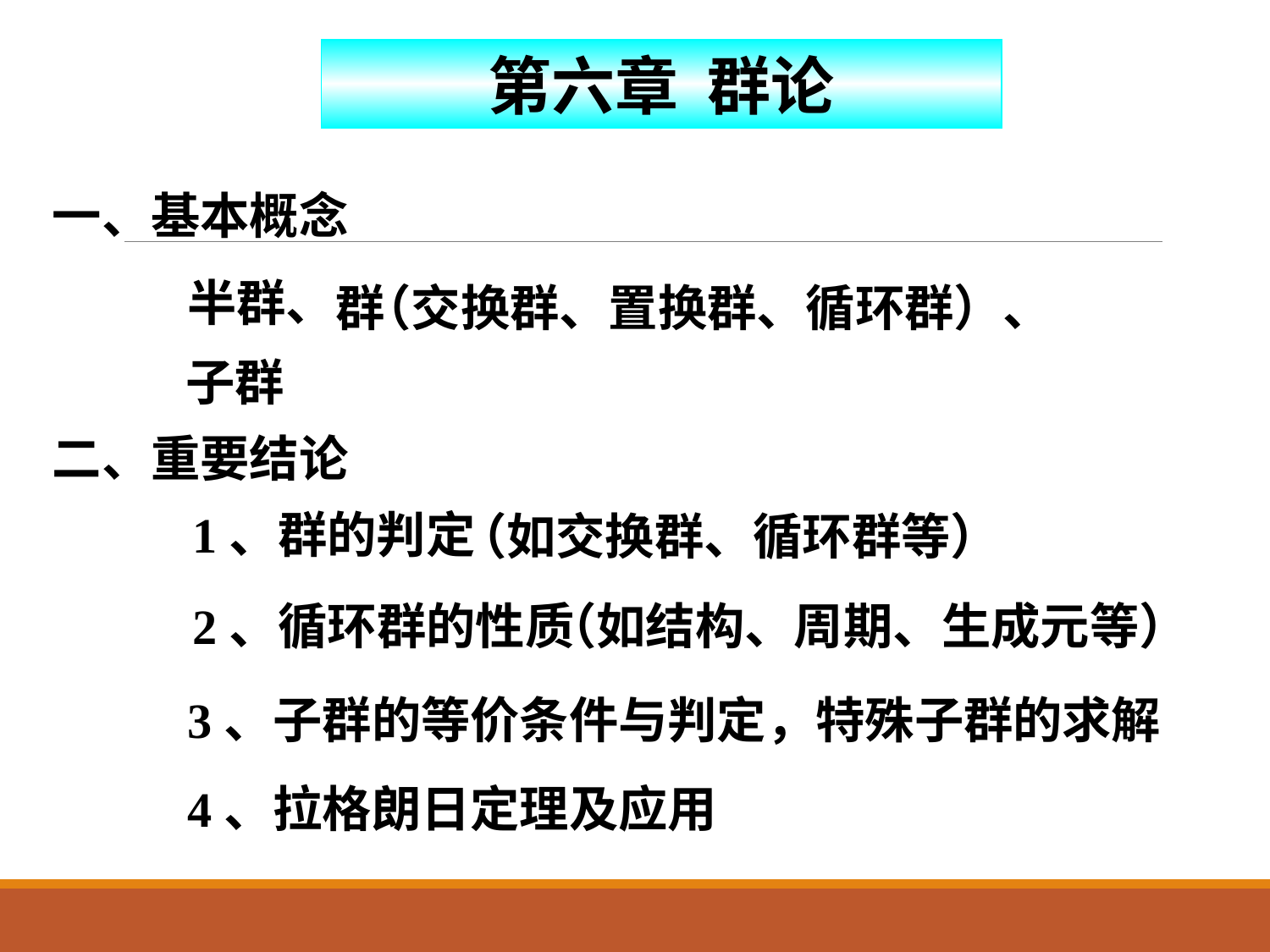

第六章  群论
一、基本概念
半群、
群
（交换群、置换群、循环群）、
子群
二、重要结论
1、群的判定
（如交换群、循环群等）
2、循环群的性质
（如结构、周期、生成元等）
3、子群的等价条件与判定，特殊子群的求解
4、拉格朗日定理及应用